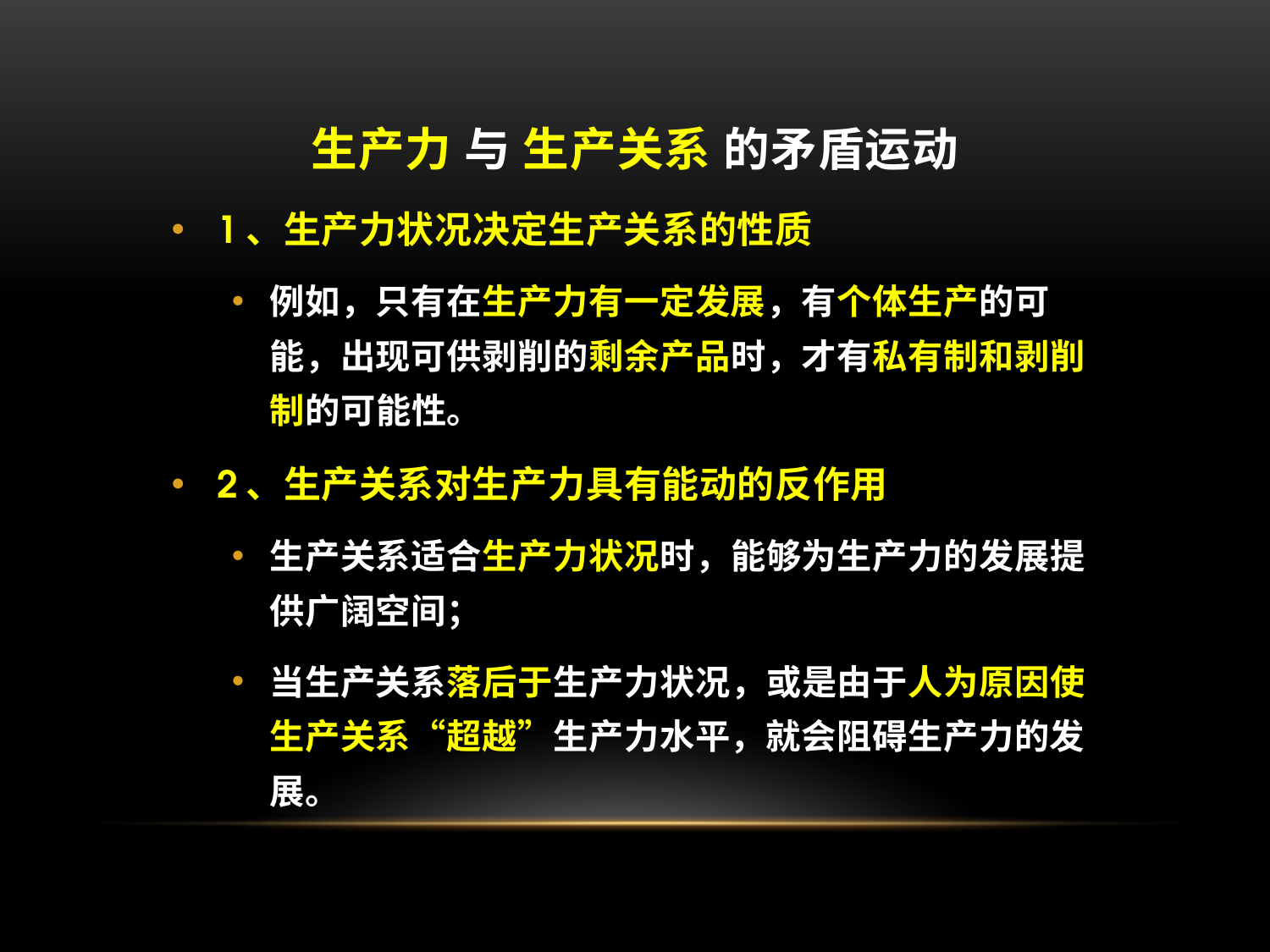

# 生产力 与 生产关系 的矛盾运动
1、生产力状况决定生产关系的性质
例如，只有在生产力有一定发展，有个体生产的可能，出现可供剥削的剩余产品时，才有私有制和剥削制的可能性。
2、生产关系对生产力具有能动的反作用
生产关系适合生产力状况时，能够为生产力的发展提供广阔空间；
当生产关系落后于生产力状况，或是由于人为原因使生产关系“超越”生产力水平，就会阻碍生产力的发展。